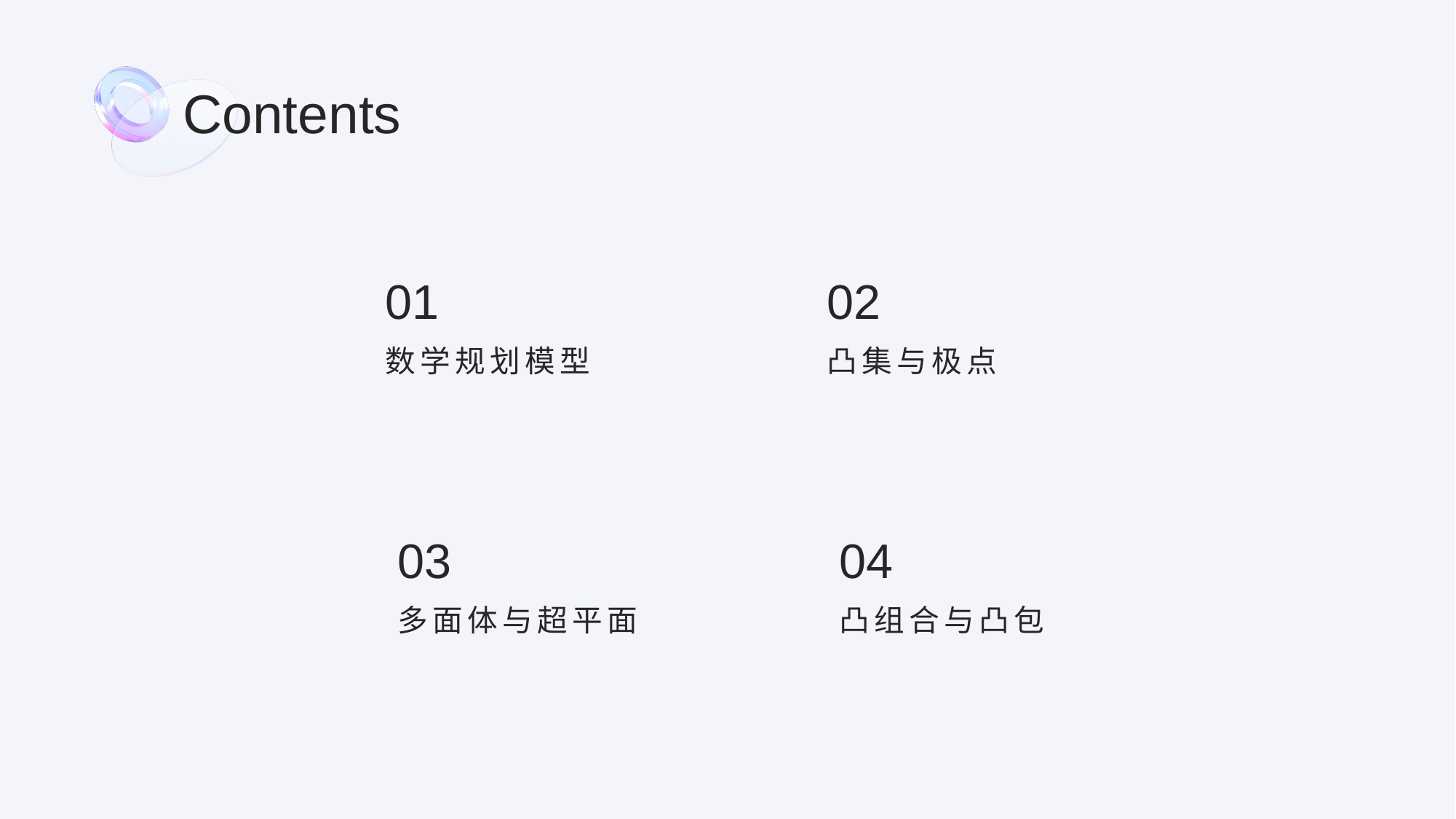

Contents
01
02
数学规划模型
凸集与极点
03
04
多面体与超平面
凸组合与凸包